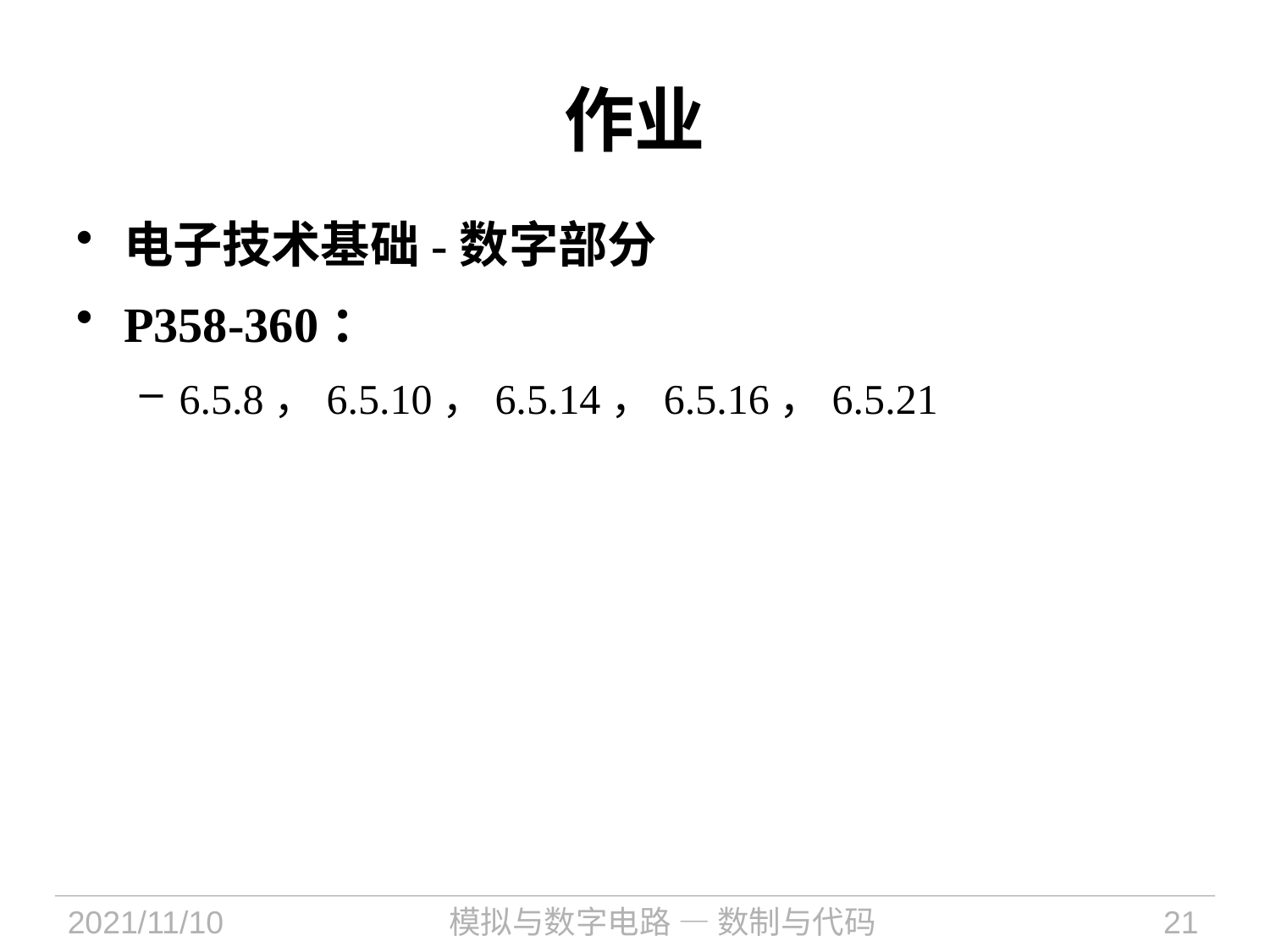

# 作业
电子技术基础-数字部分
P358-360：
6.5.8，6.5.10，6.5.14，6.5.16，6.5.21
2021/11/10
模拟与数字电路 — 数制与代码
21